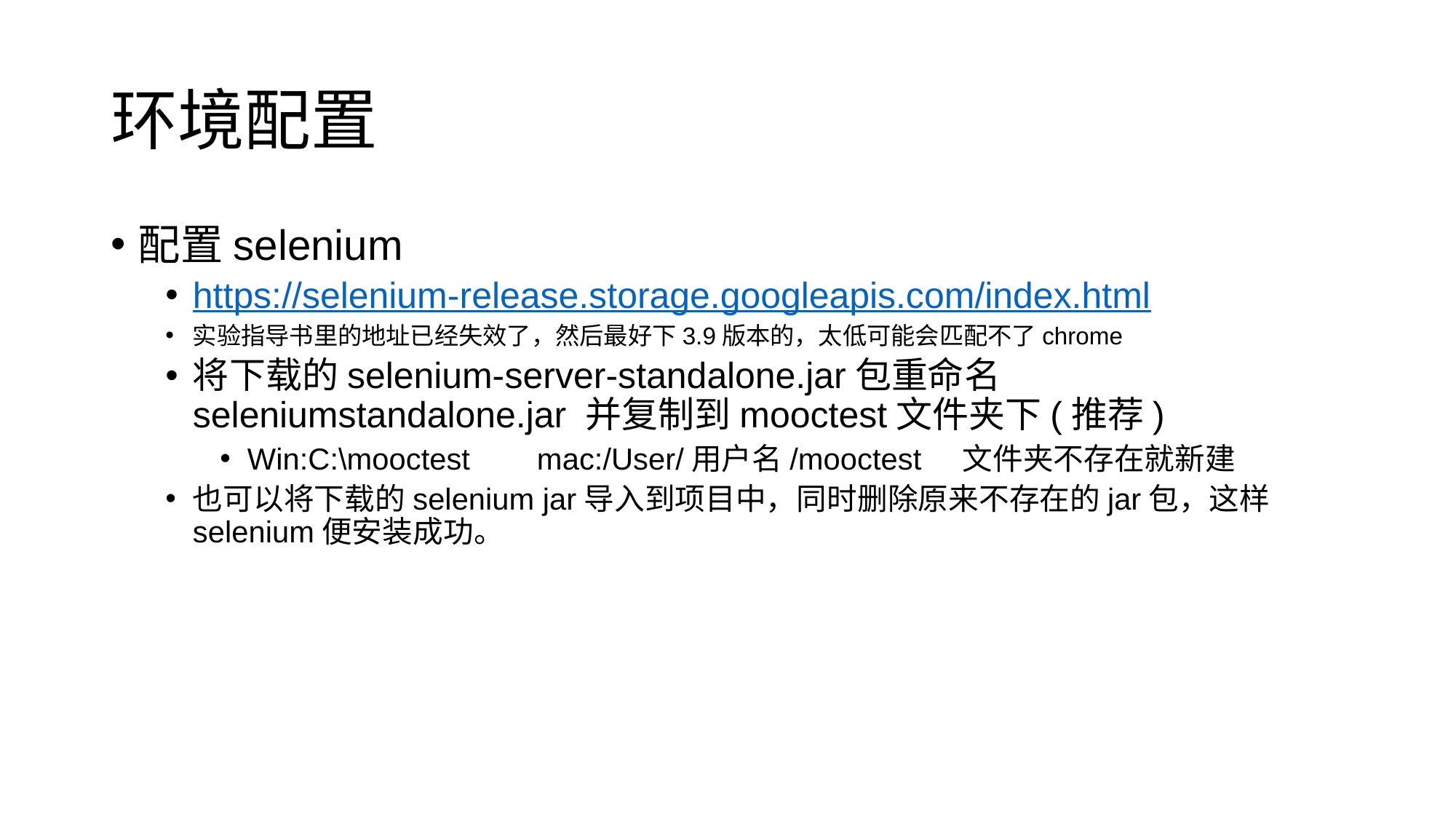

# 环境配置
配置selenium
https://selenium-release.storage.googleapis.com/index.html
实验指导书里的地址已经失效了，然后最好下3.9版本的，太低可能会匹配不了chrome
将下载的selenium-server-standalone.jar包重命名seleniumstandalone.jar 并复制到mooctest文件夹下(推荐)
Win:C:\mooctest        mac:/User/用户名/mooctest    文件夹不存在就新建
也可以将下载的selenium jar导入到项目中，同时删除原来不存在的jar包，这样selenium便安装成功。